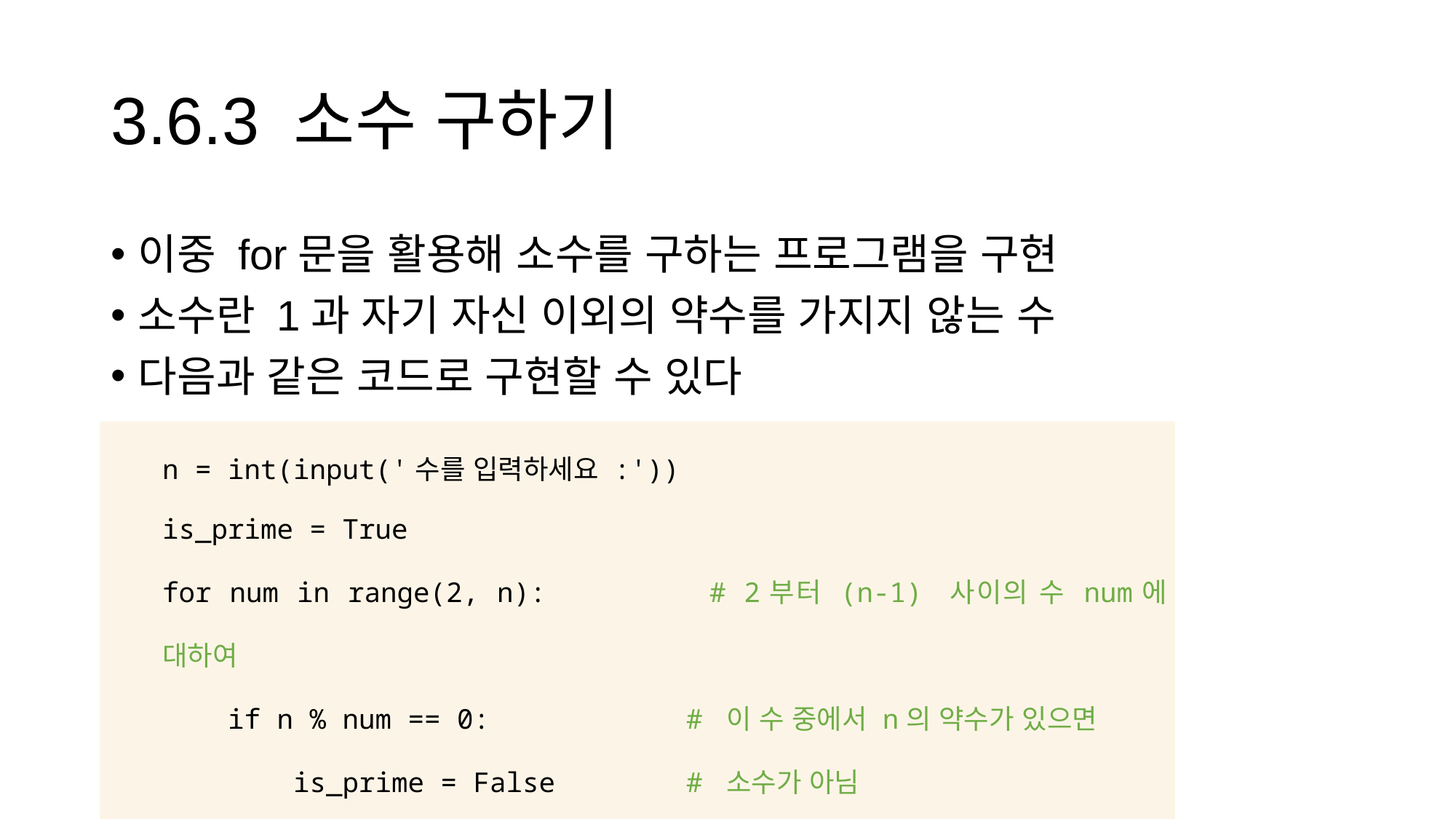

# 3.6.3 소수 구하기
이중 for문을 활용해 소수를 구하는 프로그램을 구현
소수란 1과 자기 자신 이외의 약수를 가지지 않는 수
다음과 같은 코드로 구현할 수 있다

| n = int(input('수를 입력하세요 :')) is\_prime = True for num in range(2, n): # 2부터 (n-1) 사이의 수 num에 대하여 if n % num == 0: # 이 수 중에서 n의 약수가 있으면 is\_prime = False # 소수가 아님 print(n,'is prime :', is\_prime) |
| --- |